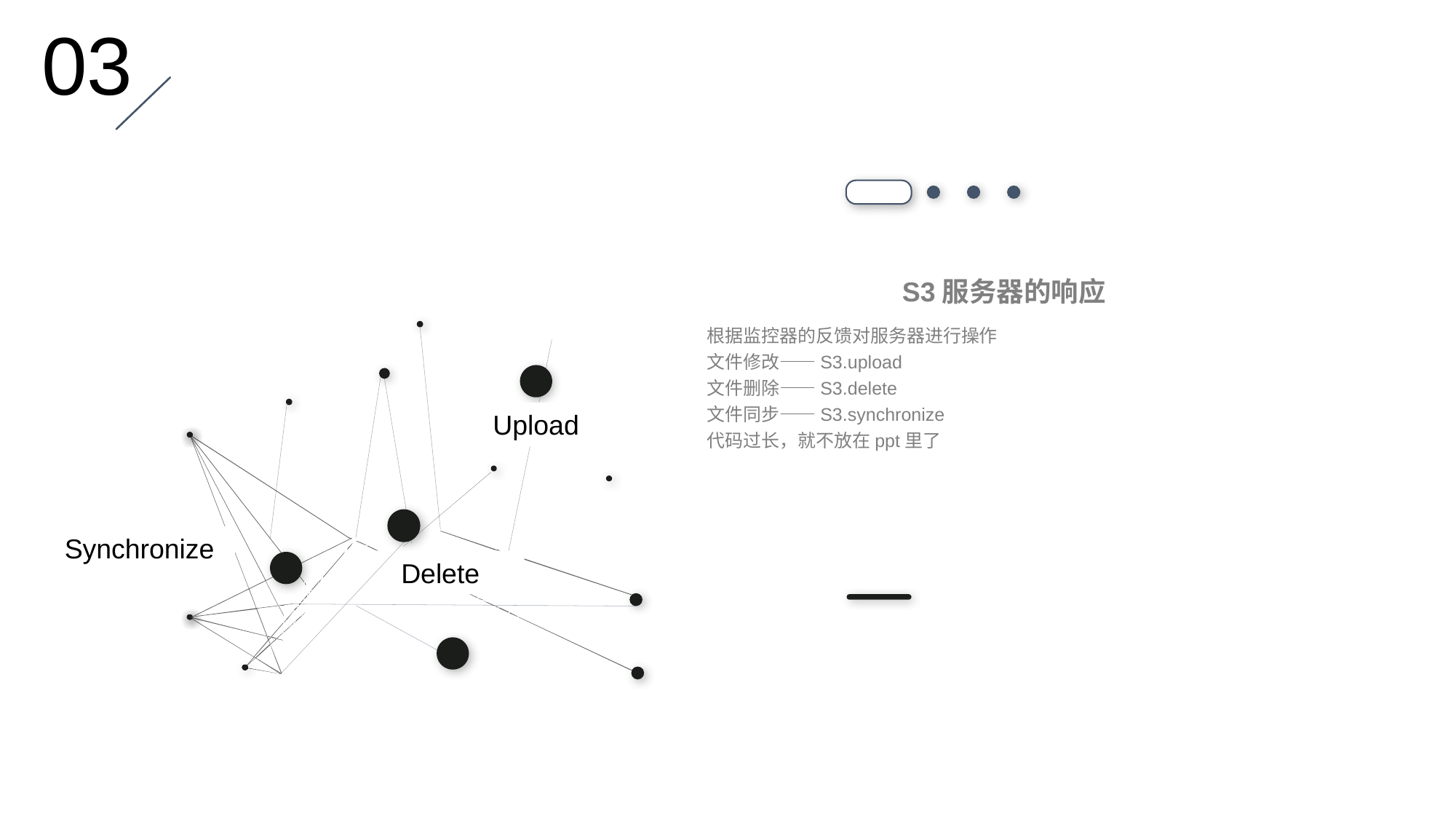

03

S3服务器的响应
根据监控器的反馈对服务器进行操作
文件修改——S3.upload
文件删除——S3.delete
文件同步——S3.synchronize
代码过长，就不放在ppt里了

Upload

Synchronize

Delete